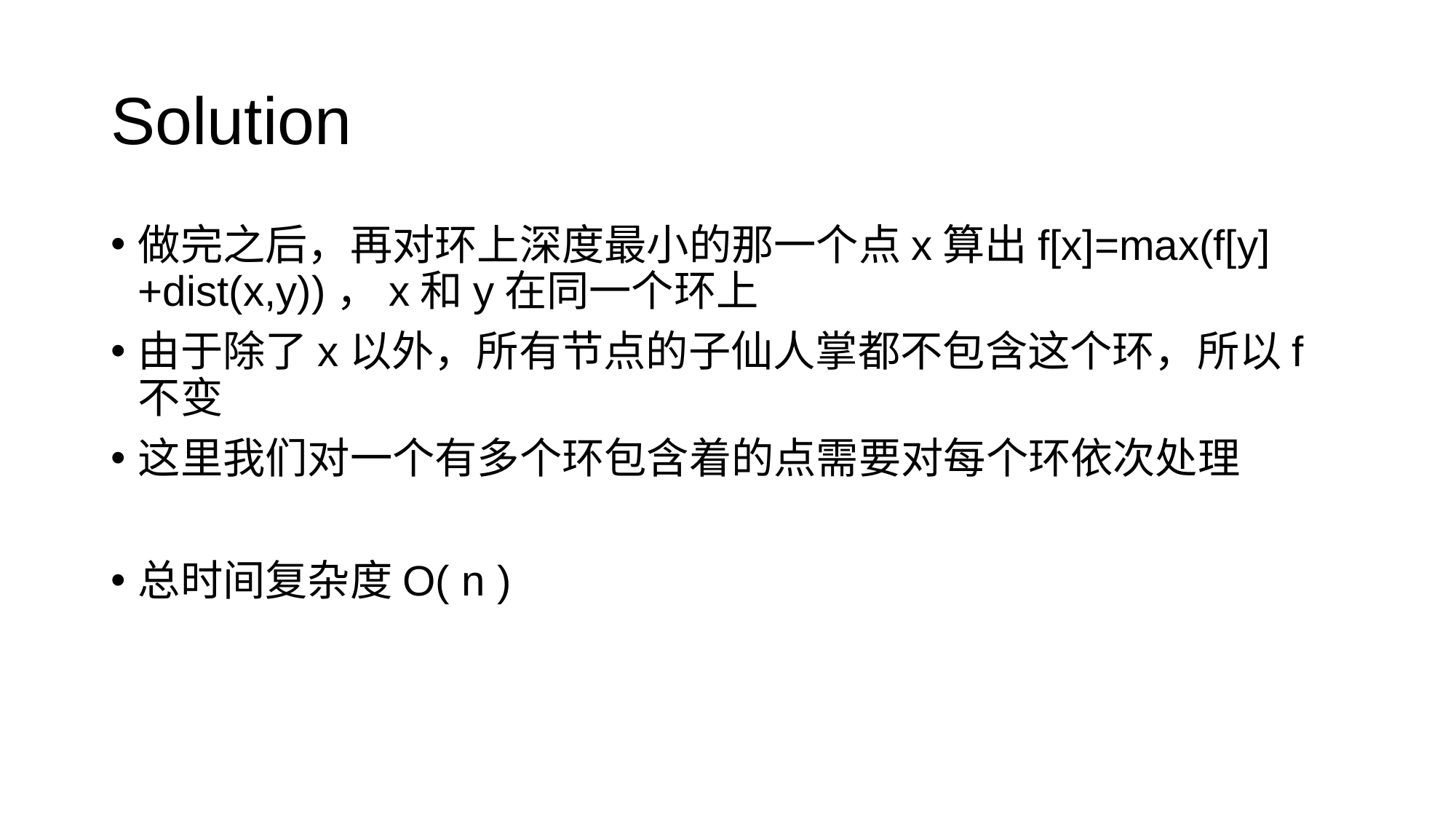

# Solution
做完之后，再对环上深度最小的那一个点x算出f[x]=max(f[y]+dist(x,y))，x和y在同一个环上
由于除了x以外，所有节点的子仙人掌都不包含这个环，所以f不变
这里我们对一个有多个环包含着的点需要对每个环依次处理

总时间复杂度O( n )